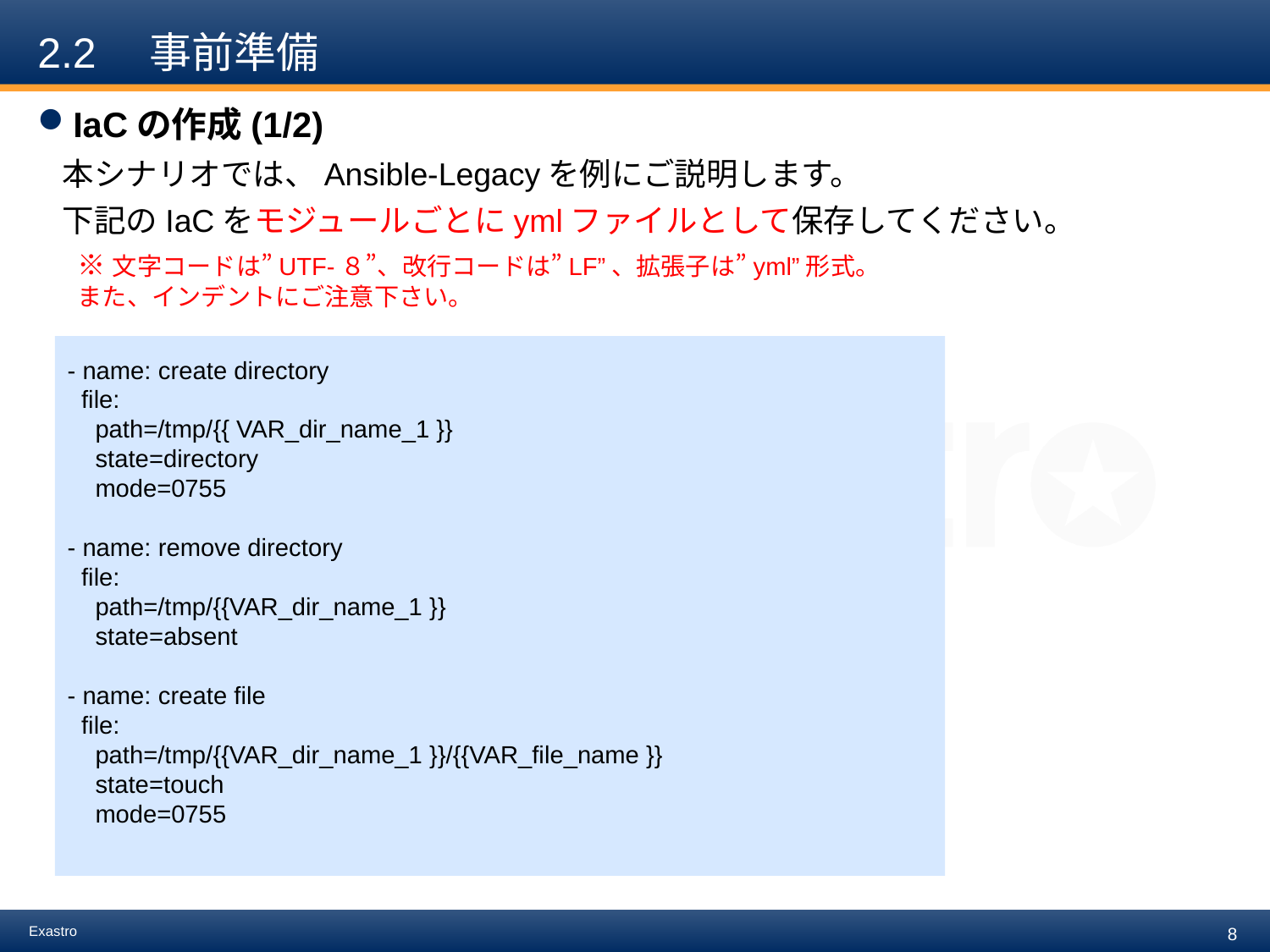

# 2.2　事前準備
IaCの作成(1/2)
本シナリオでは、Ansible-Legacyを例にご説明します。
下記のIaCをモジュールごとにymlファイルとして保存してください。
※文字コードは”UTF-８”、改行コードは”LF”、拡張子は”yml”形式。
また、インデントにご注意下さい。

- name: create directory
  file:
    path=/tmp/{{ VAR_dir_name_1 }}
    state=directory
    mode=0755

- name: remove directory
  file:
    path=/tmp/{{VAR_dir_name_1 }}
    state=absent

- name: create file
  file:
    path=/tmp/{{VAR_dir_name_1 }}/{{VAR_file_name }}
    state=touch
    mode=0755